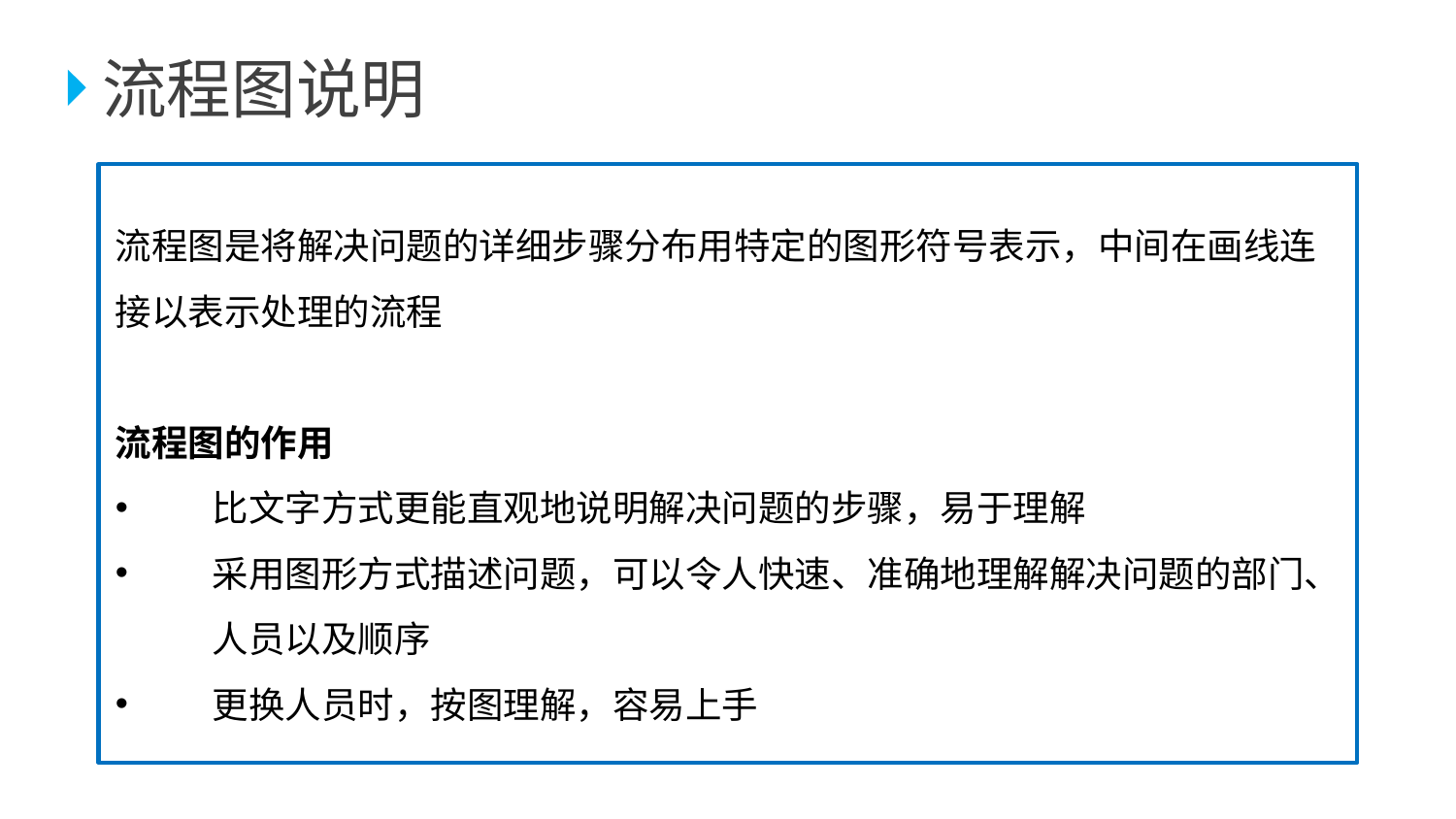

流程图说明

流程图是将解决问题的详细步骤分布用特定的图形符号表示，中间在画线连接以表示处理的流程

流程图的作用
比文字方式更能直观地说明解决问题的步骤，易于理解
采用图形方式描述问题，可以令人快速、准确地理解解决问题的部门、人员以及顺序
更换人员时，按图理解，容易上手